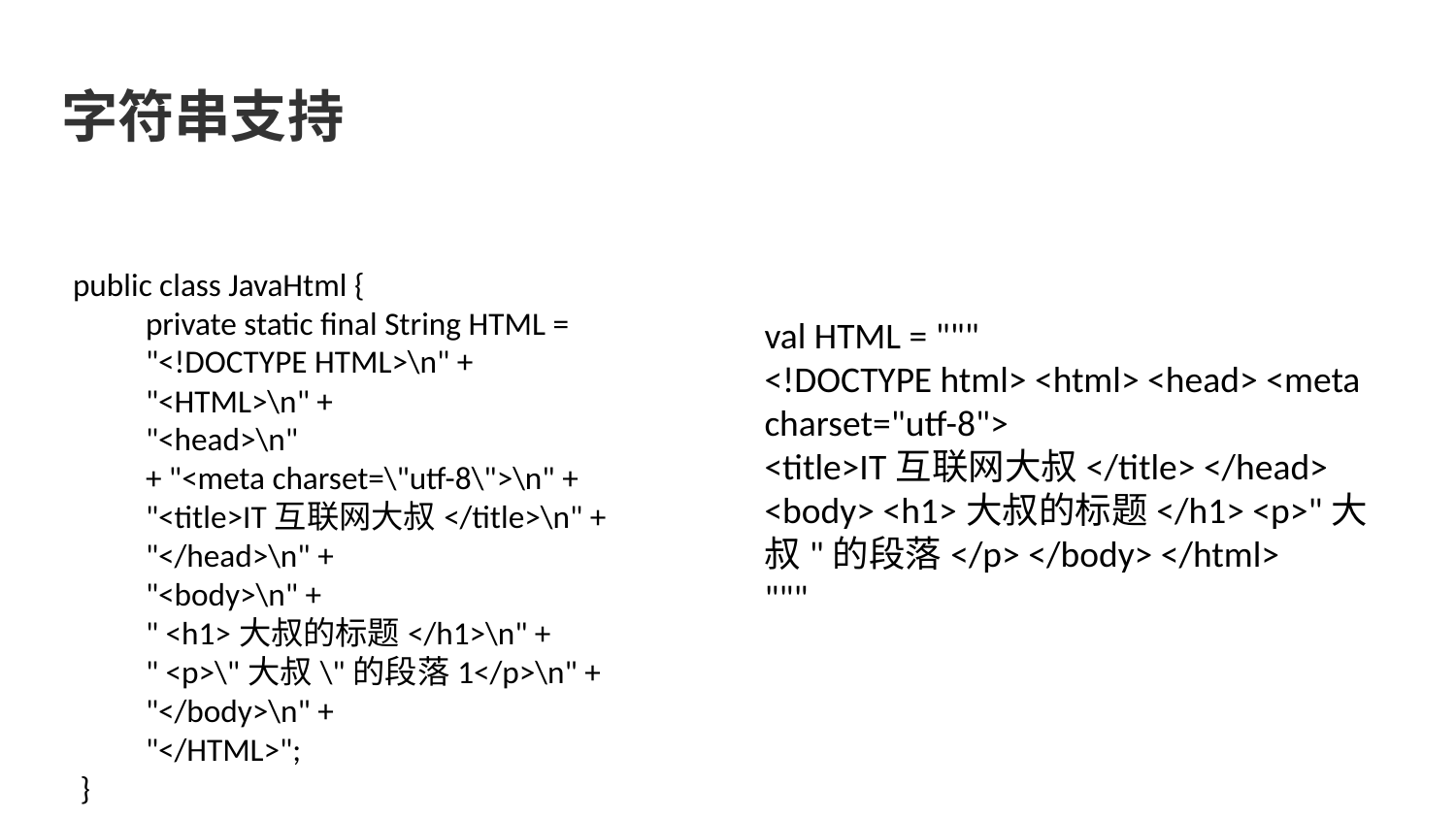

# 字符串支持
public class JavaHtml {
private static final String HTML =
"<!DOCTYPE HTML>\n" +
"<HTML>\n" +
"<head>\n"
+ "<meta charset=\"utf-8\">\n" + "<title>IT互联网大叔</title>\n" + "</head>\n" +
"<body>\n" +
" <h1>大叔的标题</h1>\n" +
" <p>\"大叔\"的段落1</p>\n" + "</body>\n" +
"</HTML>";
 }

val HTML = """
<!DOCTYPE html> <html> <head> <meta charset="utf-8"> <title>IT互联网大叔</title> </head> <body> <h1>大叔的标题</h1> <p>"大叔"的段落</p> </body> </html>
"""